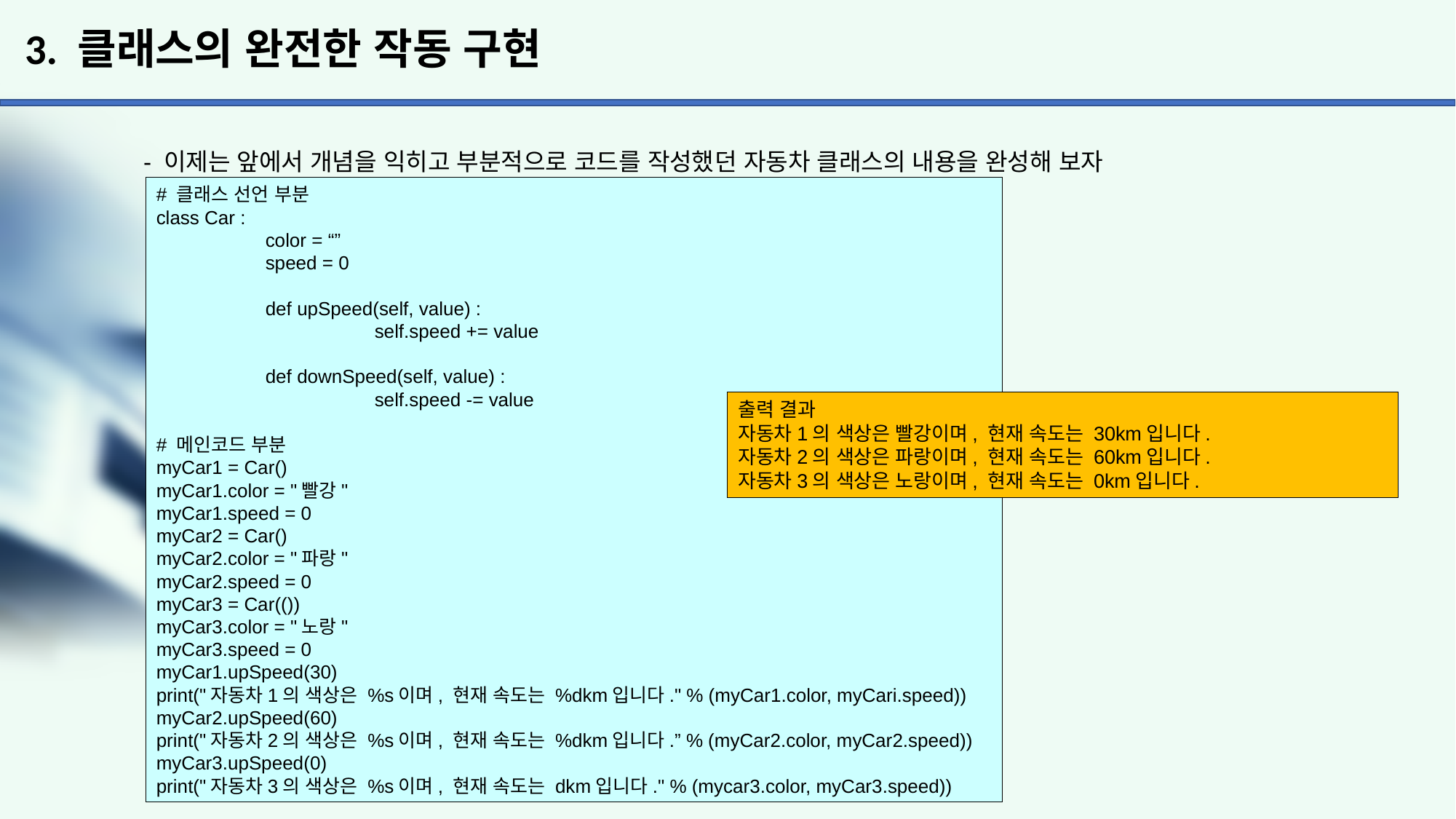

# 3. 클래스의 완전한 작동 구현
  - 이제는 앞에서 개념을 익히고 부분적으로 코드를 작성했던 자동차 클래스의 내용을 완성해 보자

# 클래스 선언 부분
class Car :
	color = “”
	speed = 0

	def upSpeed(self, value) :
		self.speed += value

	def downSpeed(self, value) :
		self.speed -= value

# 메인코드 부분
myCar1 = Car()
myCar1.color = "빨강"
myCar1.speed = 0
myCar2 = Car()
myCar2.color = "파랑"
myCar2.speed = 0
myCar3 = Car(())
myCar3.color = "노랑"
myCar3.speed = 0
myCar1.upSpeed(30)
print("자동차1의 색상은 %s이며, 현재 속도는 %dkm입니다." % (myCar1.color, myCari.speed))
myCar2.upSpeed(60)
print("자동차2의 색상은 %s이며, 현재 속도는 %dkm입니다.” % (myCar2.color, myCar2.speed))
myCar3.upSpeed(0)
print("자동차3의 색상은 %s이며, 현재 속도는 dkm입니다." % (mycar3.color, myCar3.speed))
출력 결과
자동차1의 색상은 빨강이며, 현재 속도는 30km입니다.
자동차2의 색상은 파랑이며, 현재 속도는 60km입니다.
자동차3의 색상은 노랑이며, 현재 속도는 0km입니다.